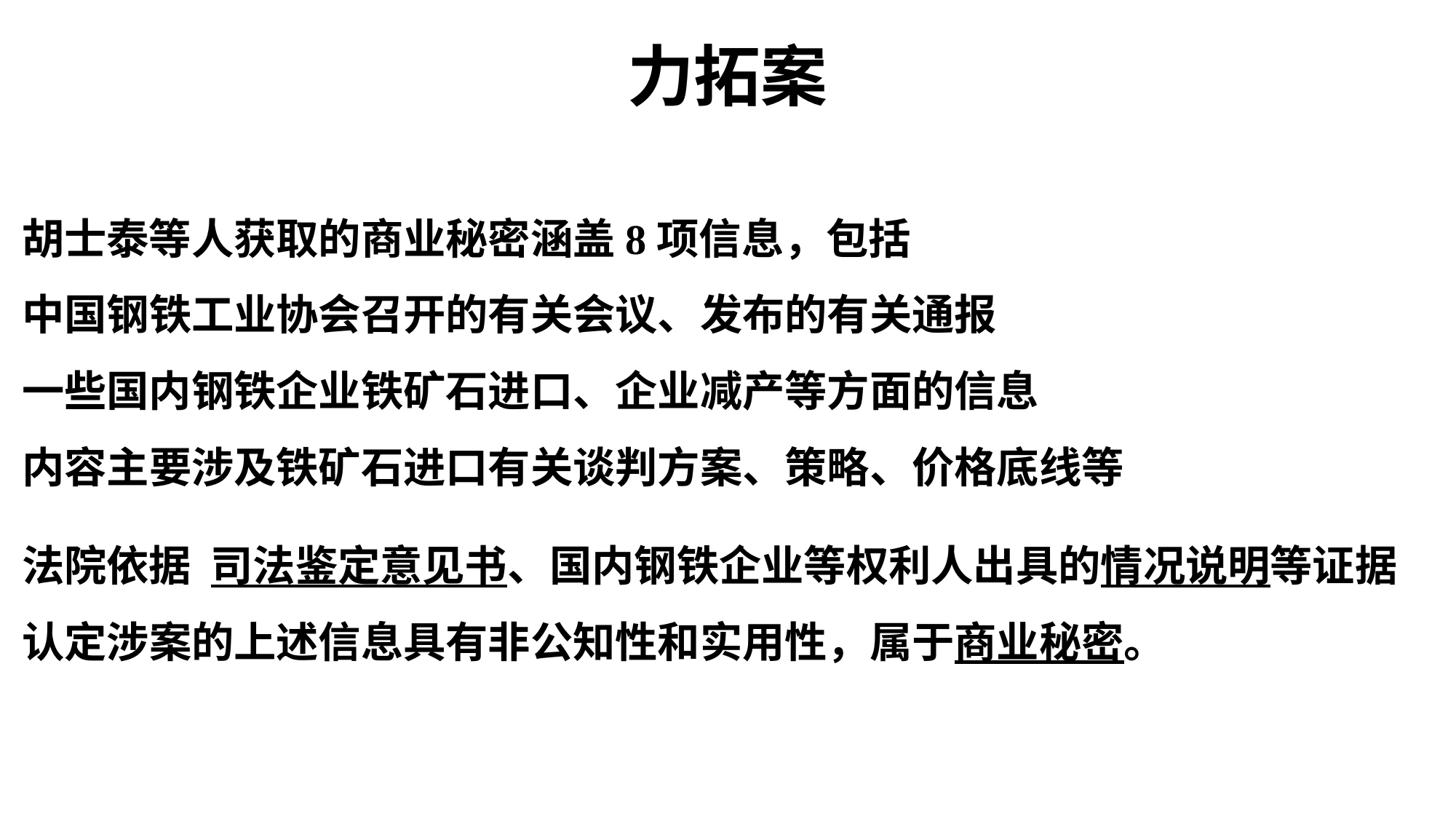

# 力拓案
胡士泰等人获取的商业秘密涵盖8项信息，包括
中国钢铁工业协会召开的有关会议、发布的有关通报
一些国内钢铁企业铁矿石进口、企业减产等方面的信息
内容主要涉及铁矿石进口有关谈判方案、策略、价格底线等

法院依据  司法鉴定意见书、国内钢铁企业等权利人出具的情况说明等证据
认定涉案的上述信息具有非公知性和实用性，属于商业秘密。